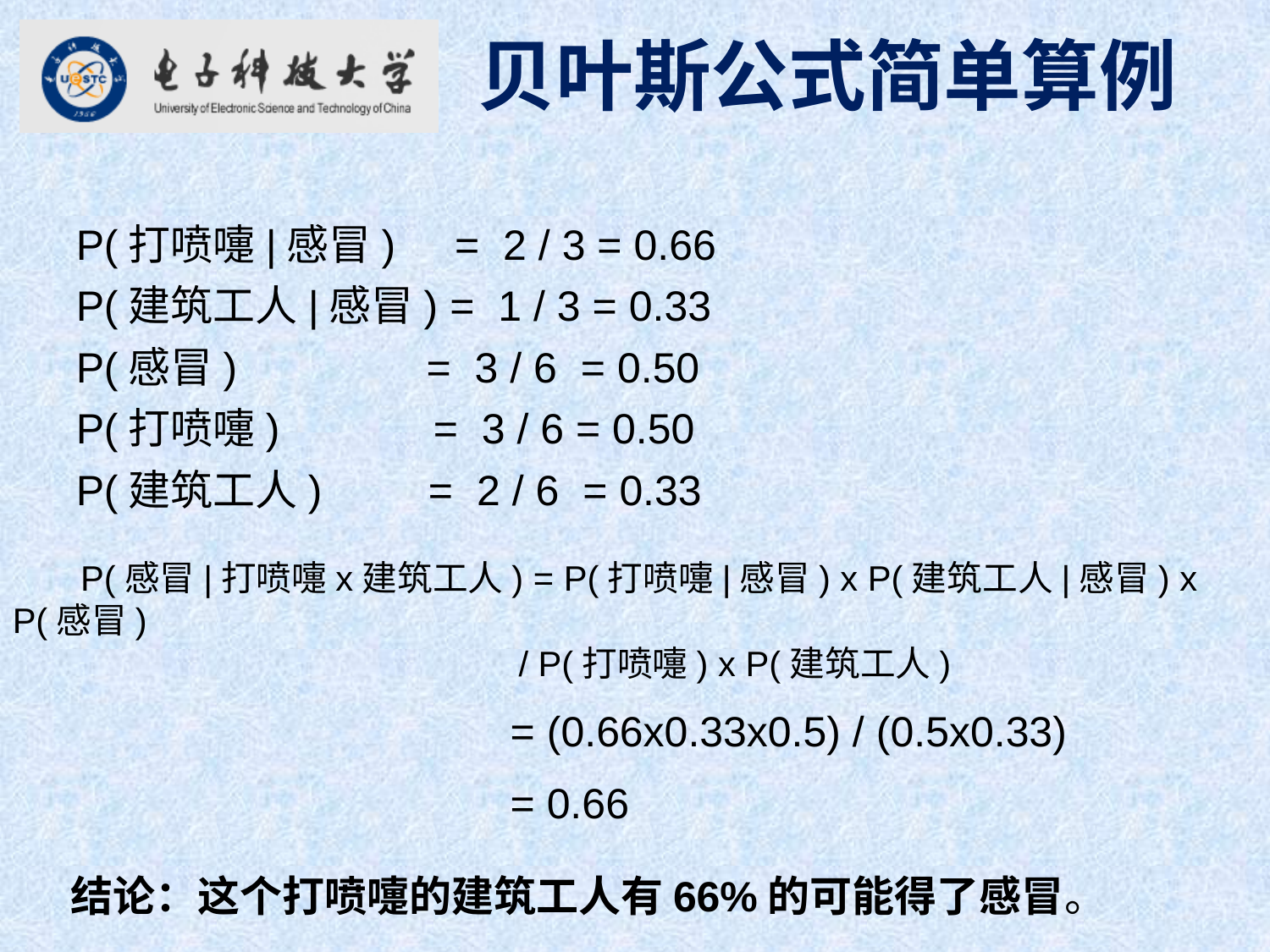

贝叶斯公式简单算例
P(打喷嚏|感冒)     =  2 / 3 = 0.66
P(建筑工人|感冒) =  1 / 3 = 0.33
P(感冒)                =  3 / 6  = 0.50
P(打喷嚏)             =  3 / 6 = 0.50
P(建筑工人)         =  2 / 6  = 0.33
       P(感冒|打喷嚏x建筑工人) = P(打喷嚏|感冒) x P(建筑工人|感冒) x P(感冒)
                                                    / P(打喷嚏) x P(建筑工人)
                                          = (0.66x0.33x0.5) / (0.5x0.33)
                                          = 0.66
     结论：这个打喷嚏的建筑工人有66%的可能得了感冒。